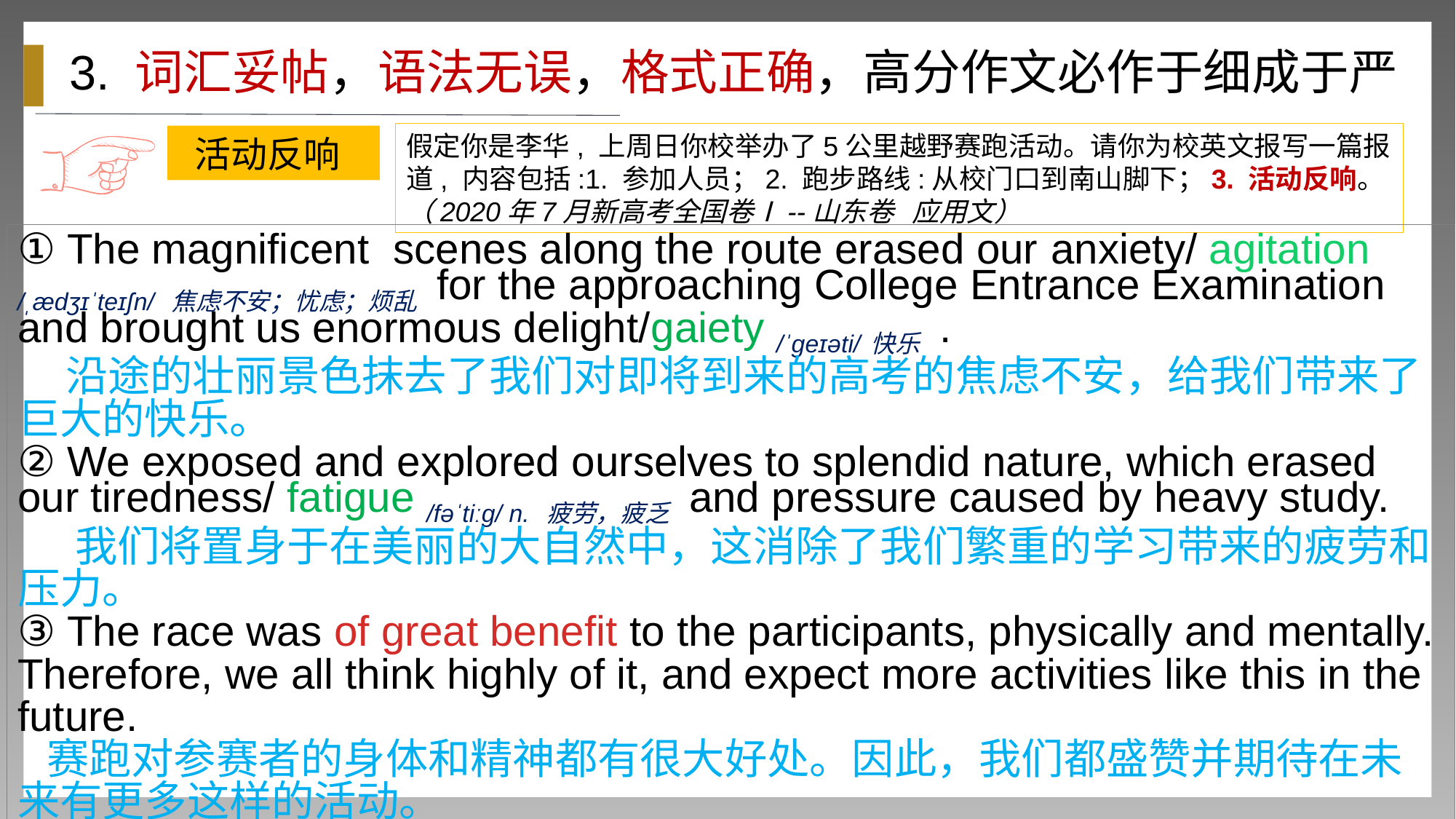

3. 词汇妥帖，语法无误，格式正确，高分作文必作于细成于严
假定你是李华, 上周日你校举办了5公里越野赛跑活动。请你为校英文报写一篇报道, 内容包括:1. 参加人员；2. 跑步路线:从校门口到南山脚下；3. 活动反响。（2020年7月新高考全国卷Ⅰ--山东卷   应用文）

 活动反响
① The magnificent  scenes along the route erased our anxiety/ agitation /ˌædʒɪˈteɪʃn/ 焦虑不安；忧虑；烦乱 for the approaching College Entrance Examination and brought us enormous delight/gaiety /ˈɡeɪəti/快乐 .
    沿途的壮丽景色抹去了我们对即将到来的高考的焦虑不安，给我们带来了巨大的快乐。
② We exposed and explored ourselves to splendid nature, which erased our tiredness/ fatigue /fəˈtiːɡ/ n. 疲劳，疲乏 and pressure caused by heavy study.
     我们将置身于在美丽的大自然中，这消除了我们繁重的学习带来的疲劳和压力。
③ The race was of great benefit to the participants, physically and mentally. Therefore, we all think highly of it, and expect more activities like this in the future.
  赛跑对参赛者的身体和精神都有很大好处。因此，我们都盛赞并期待在未来有更多这样的活动。